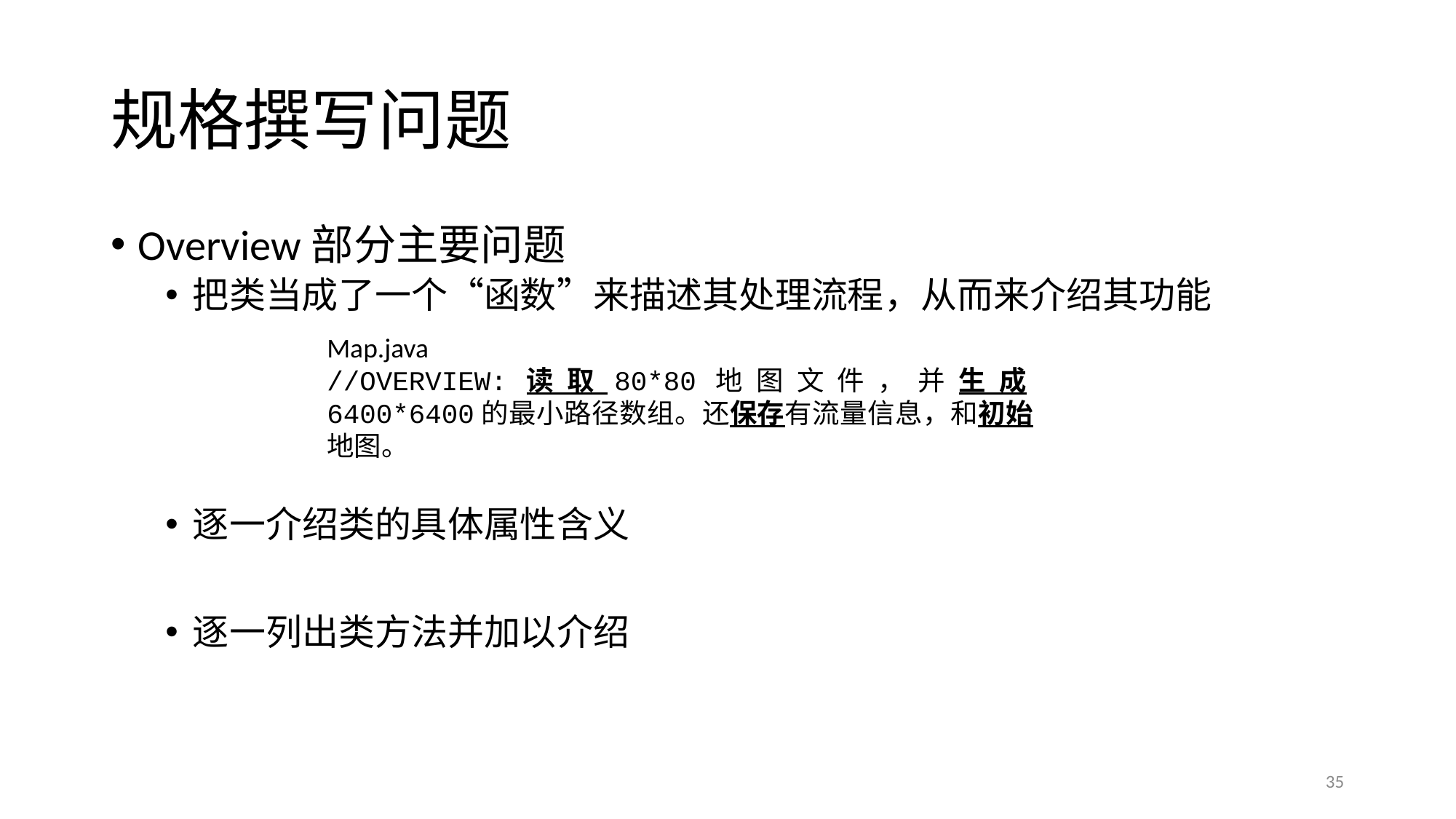

# 规格撰写问题
Overview部分主要问题
把类当成了一个“函数”来描述其处理流程，从而来介绍其功能

逐一介绍类的具体属性含义

逐一列出类方法并加以介绍
Map.java
//OVERVIEW:读取80*80地图文件，并生成6400*6400的最小路径数组。还保存有流量信息，和初始地图。
35